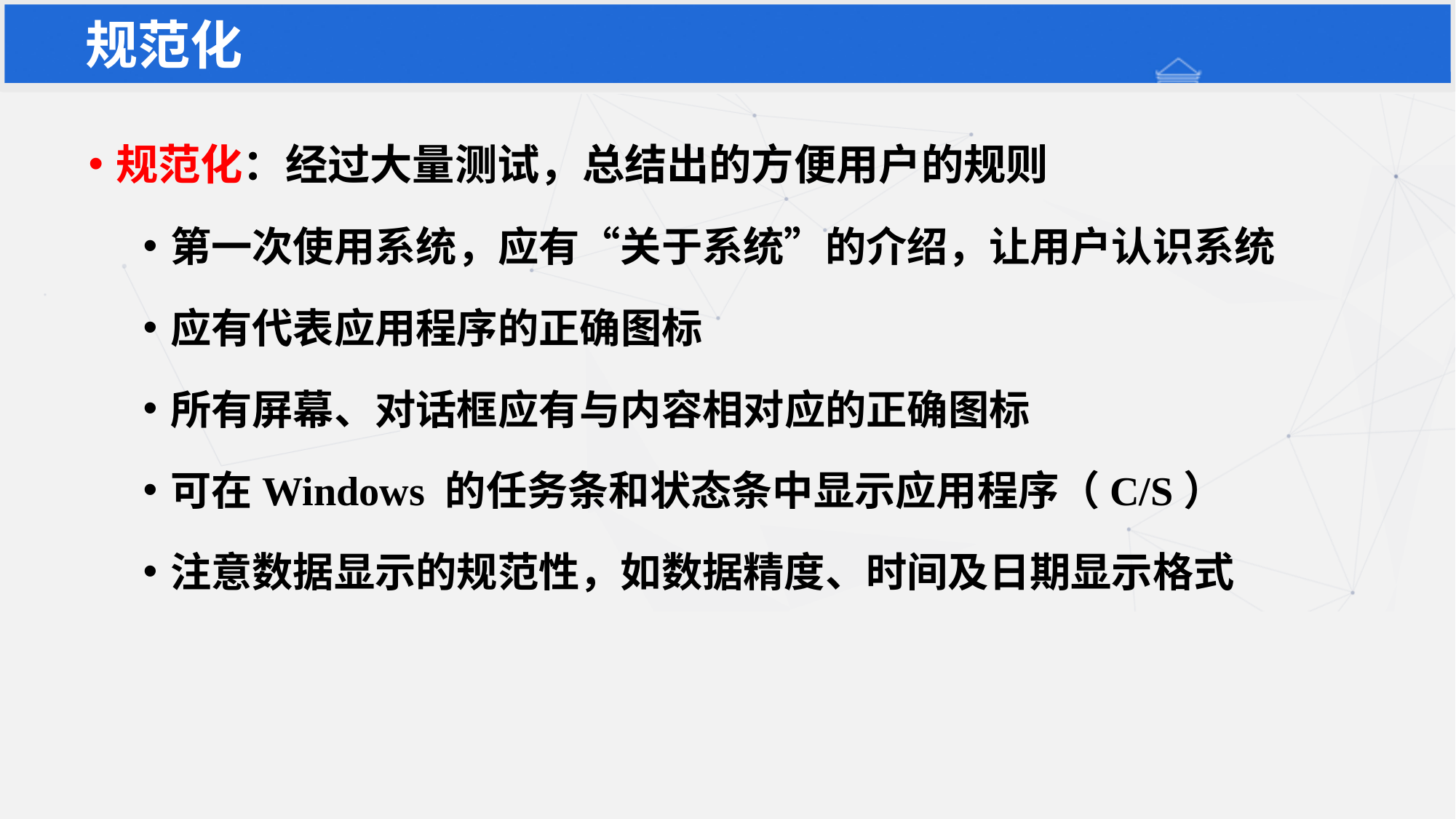

# 规范化
规范化：经过大量测试，总结出的方便用户的规则
第一次使用系统，应有“关于系统”的介绍，让用户认识系统
应有代表应用程序的正确图标
所有屏幕、对话框应有与内容相对应的正确图标
可在Windows 的任务条和状态条中显示应用程序（C/S）
注意数据显示的规范性，如数据精度、时间及日期显示格式